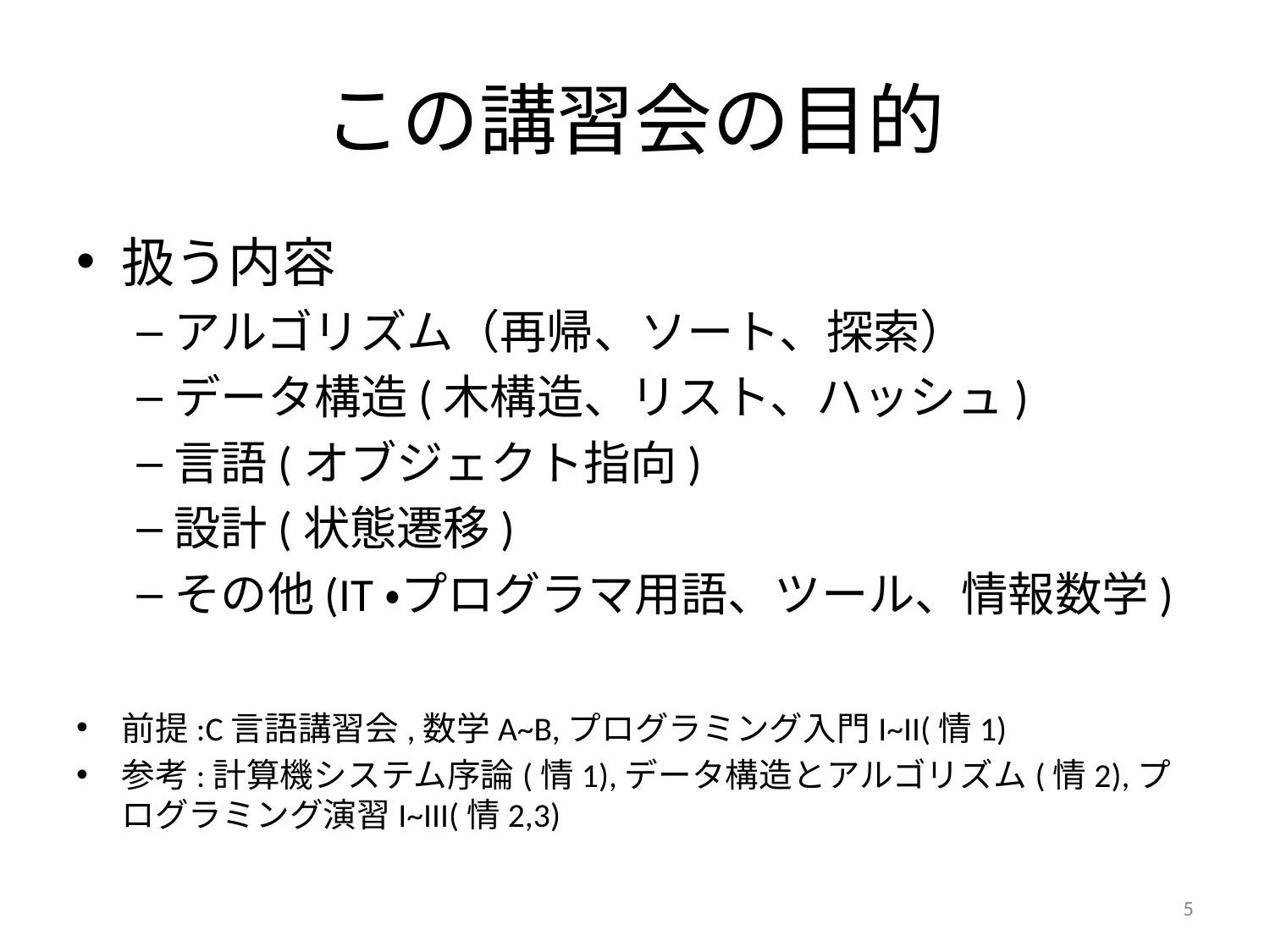

# この講習会の目的
扱う内容
アルゴリズム（再帰、ソート、探索）
データ構造(木構造、リスト、ハッシュ)
言語(オブジェクト指向)
設計(状態遷移)
その他(IT・プログラマ用語、ツール、情報数学)

前提:C言語講習会,数学A~B,プログラミング入門I~II(情1)
参考:計算機システム序論(情1),データ構造とアルゴリズム(情2),プログラミング演習I~III(情2,3)
5